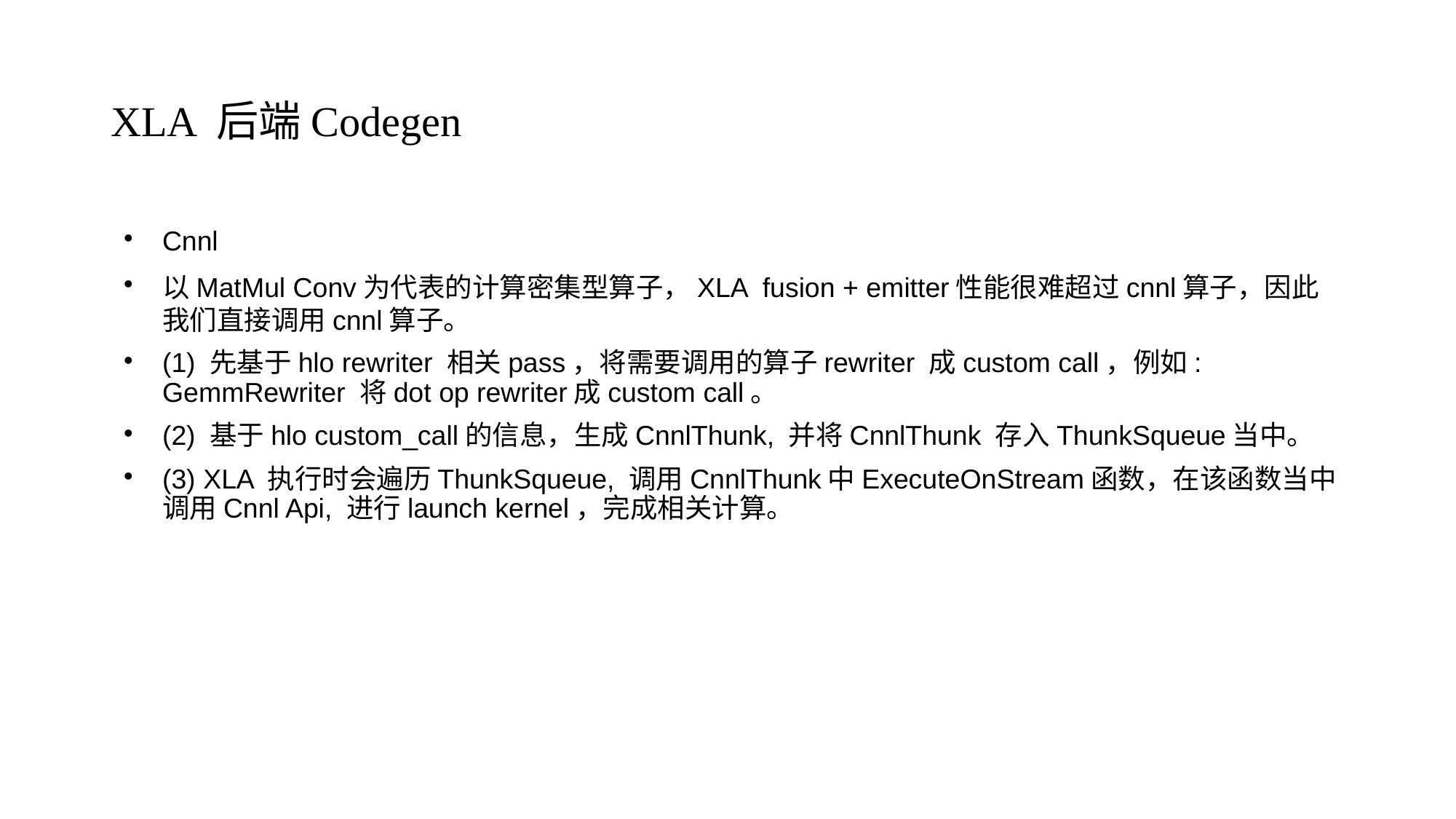

XLA 后端Codegen
Cnnl
以MatMul Conv为代表的计算密集型算子，XLA  fusion + emitter性能很难超过cnnl算子，因此我们直接调用cnnl算子。
(1) 先基于hlo rewriter 相关pass，将需要调用的算子rewriter 成custom call，例如: GemmRewriter 将dot op rewriter成custom call。
(2) 基于hlo custom_call的信息，生成CnnlThunk, 并将CnnlThunk 存入ThunkSqueue当中。
(3) XLA 执行时会遍历ThunkSqueue, 调用CnnlThunk中ExecuteOnStream函数，在该函数当中调用Cnnl Api, 进行launch kernel，完成相关计算。